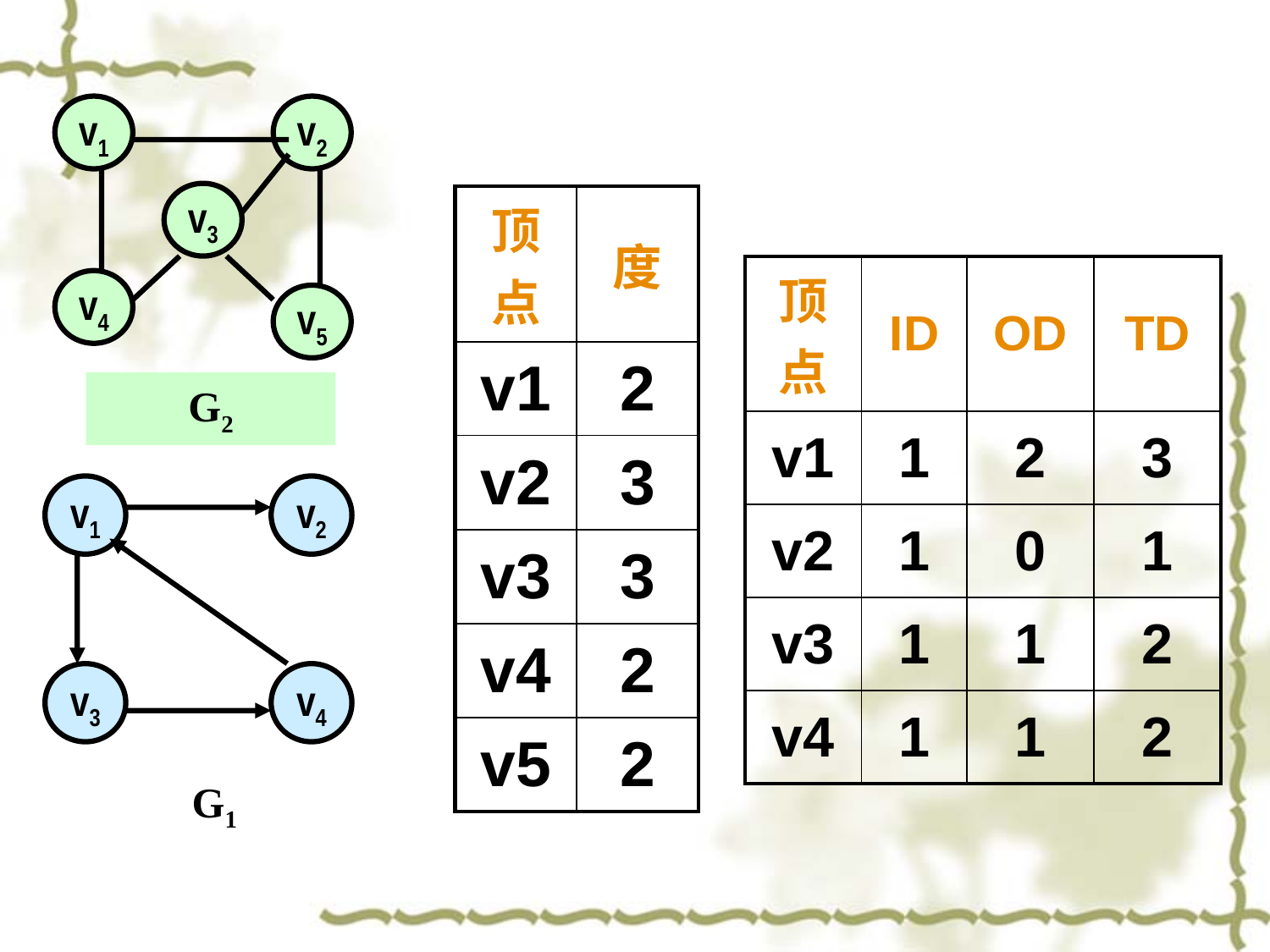

v1
v2

v3

v4
v5
G2
| 顶点 | 度 |
| --- | --- |
| v1 | 2 |
| v2 | 3 |
| v3 | 3 |
| v4 | 2 |
| v5 | 2 |
| 顶点 | ID | OD | TD |
| --- | --- | --- | --- |
| v1 | 1 | 2 | 3 |
| v2 | 1 | 0 | 1 |
| v3 | 1 | 1 | 2 |
| v4 | 1 | 1 | 2 |
v1
v2

v3
v4

G1